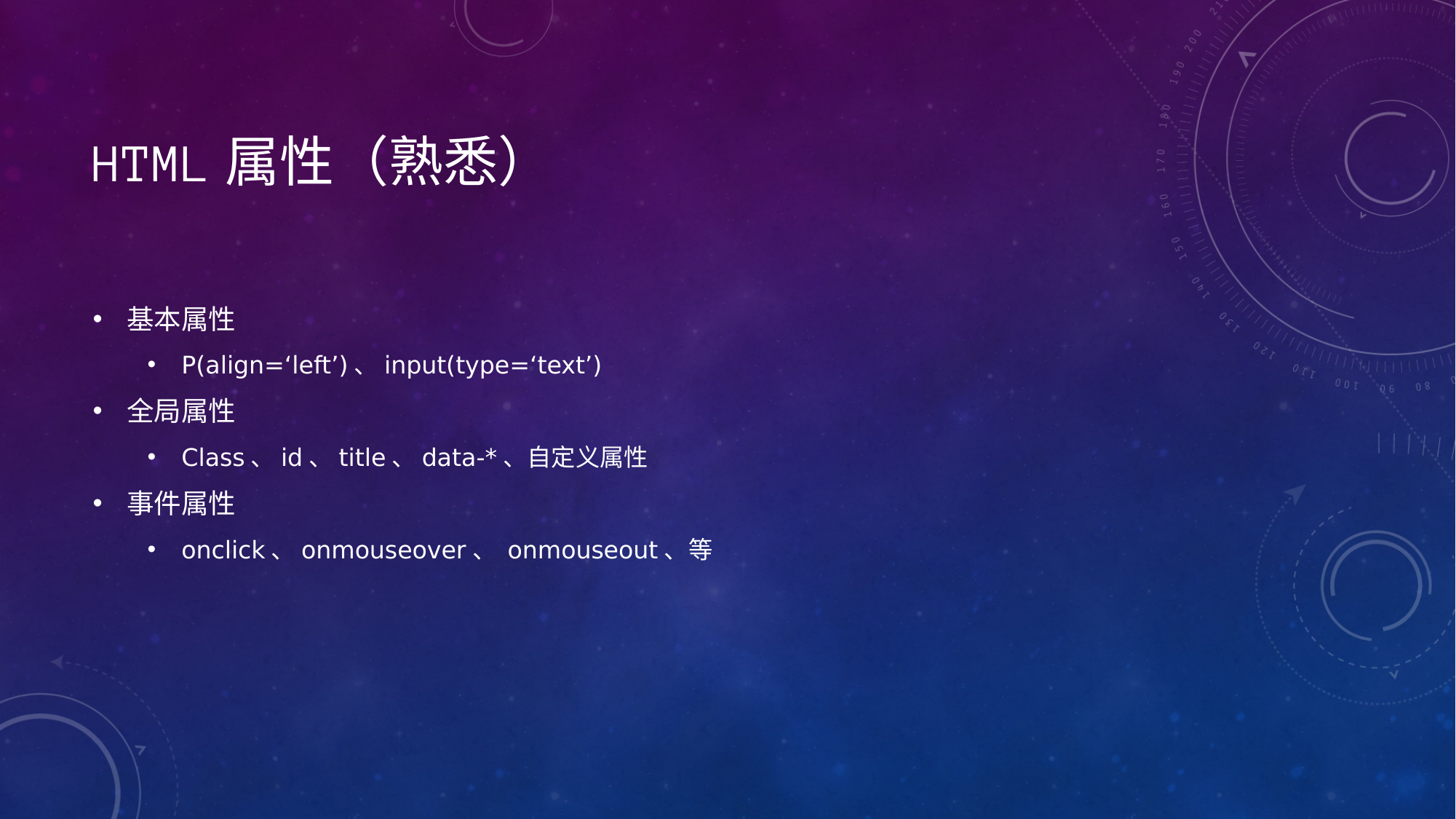

# Html属性（熟悉）
基本属性
P(align=‘left’)、input(type=‘text’)
全局属性
Class、id、title、data-*、自定义属性
事件属性
onclick、onmouseover、 onmouseout、等